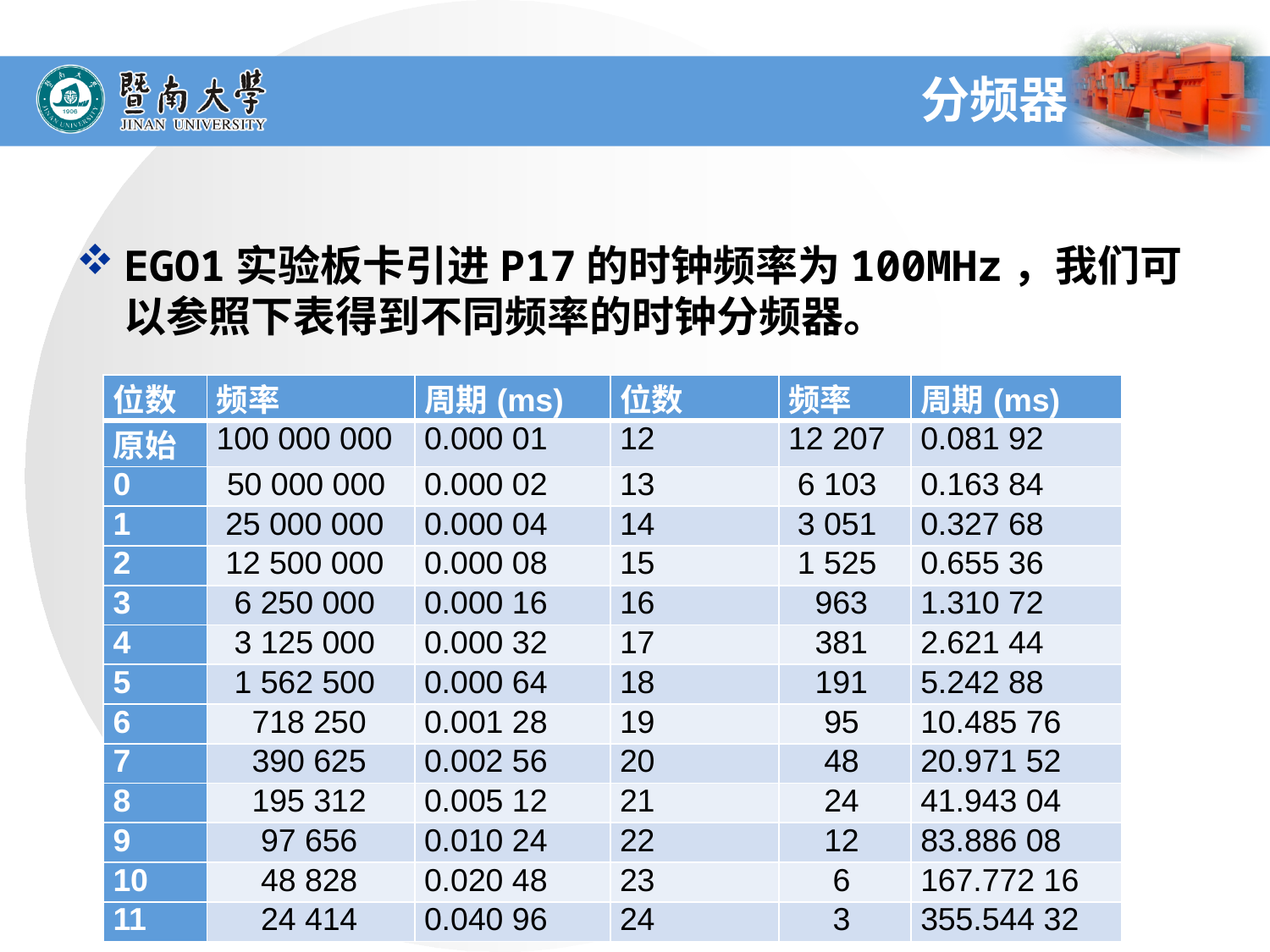

# 分频器
EGO1实验板卡引进P17的时钟频率为100MHz，我们可以参照下表得到不同频率的时钟分频器。
| 位数 | 频率 | 周期(ms) | 位数 | 频率 | 周期(ms) |
| --- | --- | --- | --- | --- | --- |
| 原始 | 100 000 000 | 0.000 01 | 12 | 12 207 | 0.081 92 |
| 0 | 50 000 000 | 0.000 02 | 13 | 6 103 | 0.163 84 |
| 1 | 25 000 000 | 0.000 04 | 14 | 3 051 | 0.327 68 |
| 2 | 12 500 000 | 0.000 08 | 15 | 1 525 | 0.655 36 |
| 3 | 6 250 000 | 0.000 16 | 16 | 963 | 1.310 72 |
| 4 | 3 125 000 | 0.000 32 | 17 | 381 | 2.621 44 |
| 5 | 1 562 500 | 0.000 64 | 18 | 191 | 5.242 88 |
| 6 | 718 250 | 0.001 28 | 19 | 95 | 10.485 76 |
| 7 | 390 625 | 0.002 56 | 20 | 48 | 20.971 52 |
| 8 | 195 312 | 0.005 12 | 21 | 24 | 41.943 04 |
| 9 | 97 656 | 0.010 24 | 22 | 12 | 83.886 08 |
| 10 | 48 828 | 0.020 48 | 23 | 6 | 167.772 16 |
| 11 | 24 414 | 0.040 96 | 24 | 3 | 355.544 32 |